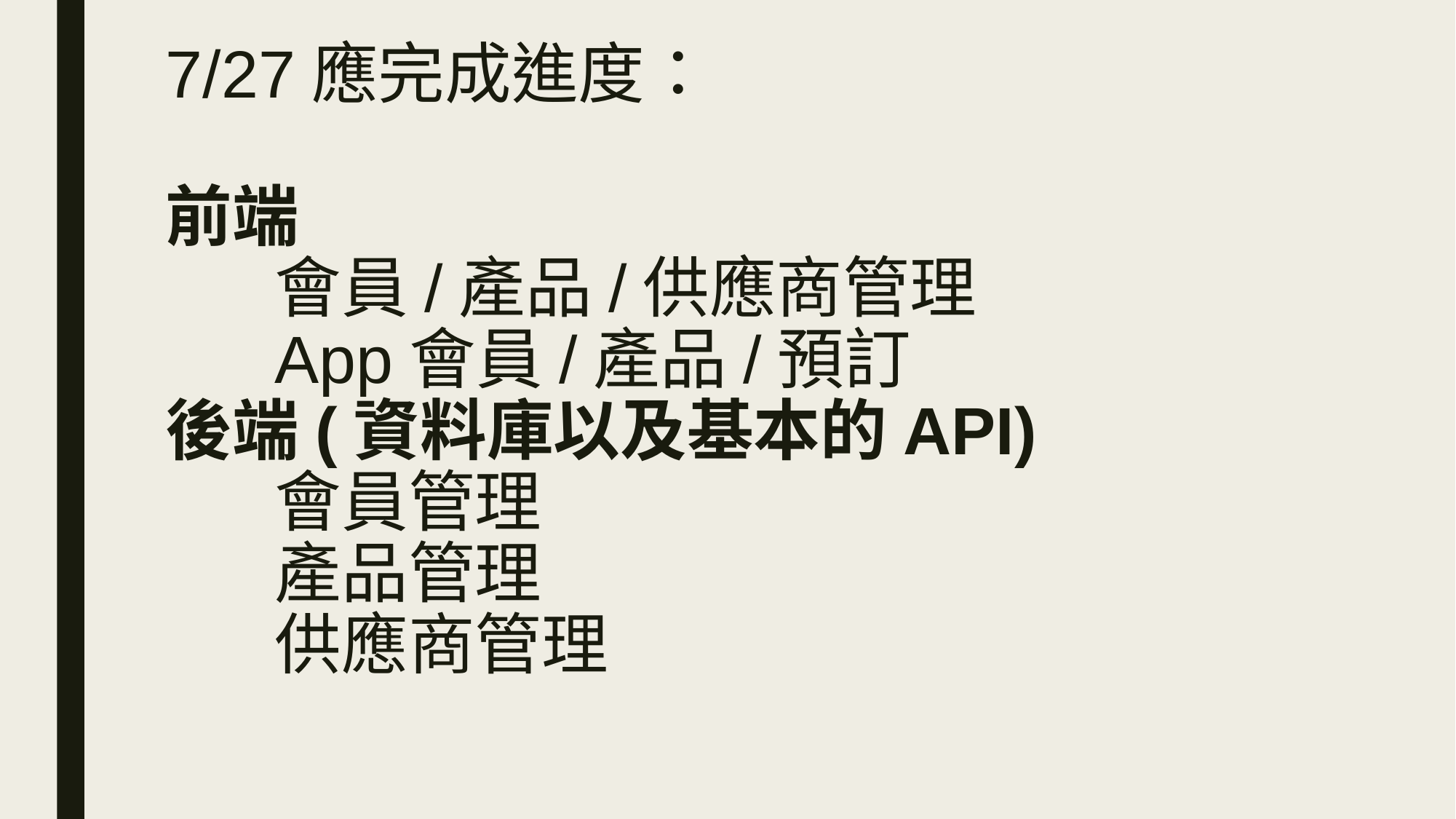

7/27應完成進度：

前端
	會員/產品/供應商管理
	App會員/產品/預訂
後端(資料庫以及基本的API)
	會員管理
	產品管理
	供應商管理